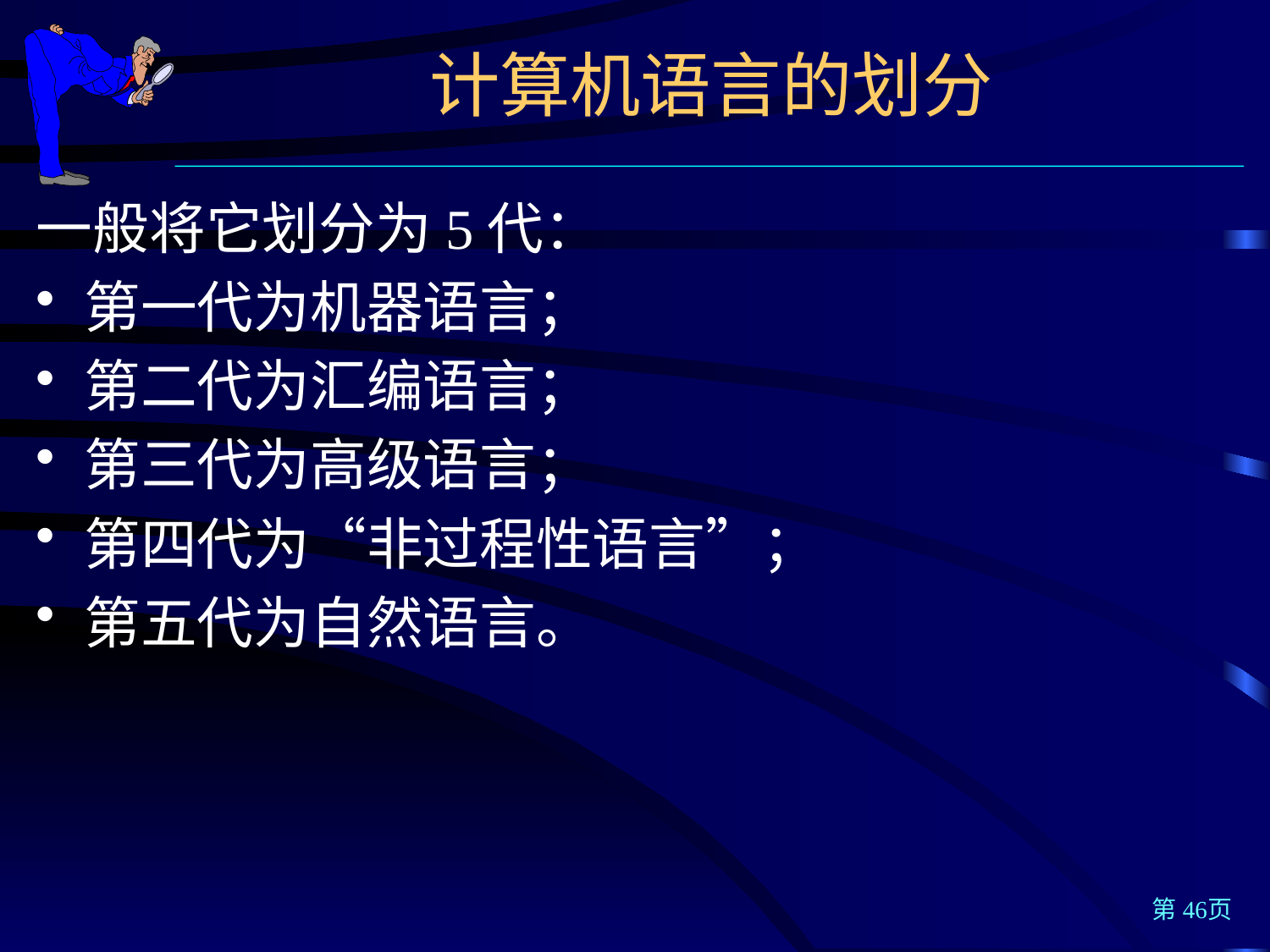

计算机语言的划分
一般将它划分为5代：
第一代为机器语言；
第二代为汇编语言；
第三代为高级语言；
第四代为“非过程性语言”；
第五代为自然语言。
第46页